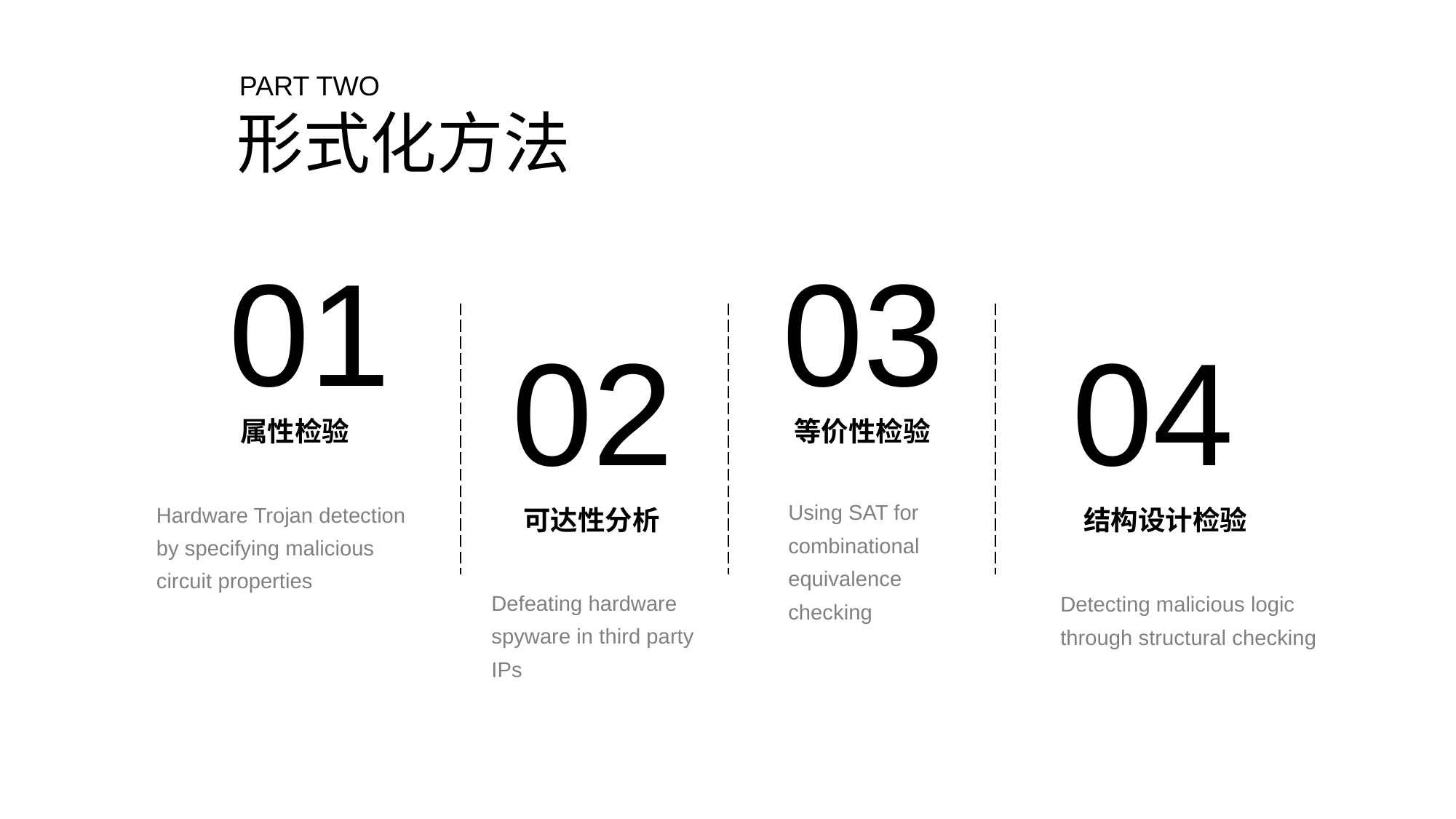

PART TWO
 形式化方法
01
03
02
04
属性检验
等价性检验
Using SAT for combinational equivalence checking
Hardware Trojan detection
by specifying malicious circuit properties
可达性分析
结构设计检验
Defeating hardware spyware in third party IPs
Detecting malicious logic
through structural checking